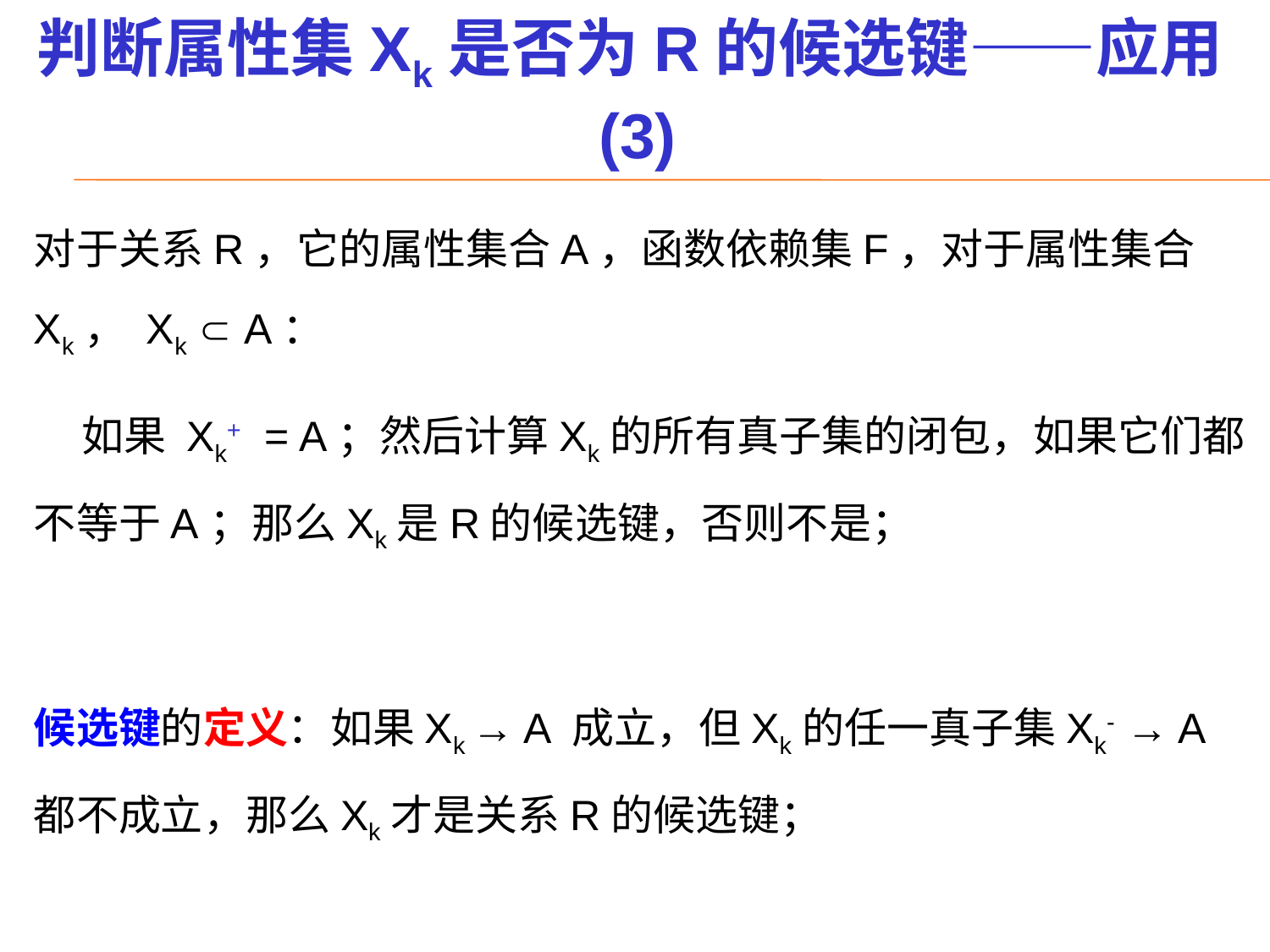

# 判断属性集Xk是否为R的候选键——应用(3)
对于关系R，它的属性集合A，函数依赖集F，对于属性集合 Xk， Xk ⊂ A：
    如果 Xk+  = A；然后计算Xk的所有真子集的闭包，如果它们都不等于A；那么Xk是R的候选键，否则不是；

候选键的定义：如果Xk → A 成立，但Xk的任一真子集Xk- → A 都不成立，那么Xk才是关系R的候选键；